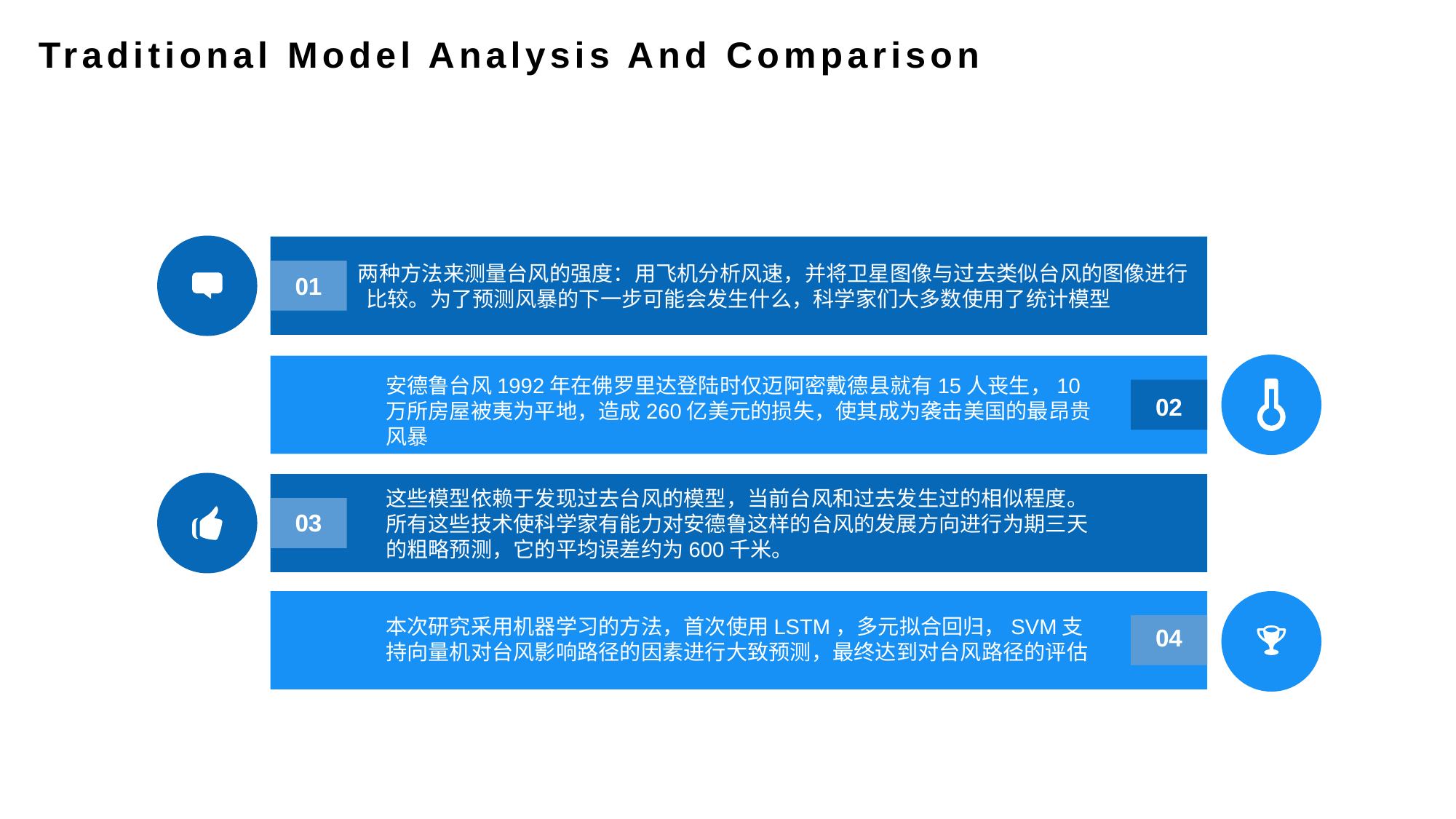

Traditional Model Analysis And Comparison

科          两种方法来测量台风的强度：用飞机分析风速，并将卫星图像与过去类似台风的图像进行比较。为了预测风暴的下一步可能会发生什么，科学家们大多数使用了统计模型

01

安德鲁台风1992年在佛罗里达登陆时仅迈阿密戴德县就有15人丧生，10万所房屋被夷为平地，造成260亿美元的损失，使其成为袭击美国的最昂贵风暴

02
02

这些模型依赖于发现过去台风的模型，当前台风和过去发生过的相似程度。所有这些技术使科学家有能力对安德鲁这样的台风的发展方向进行为期三天的粗略预测，它的平均误差约为600千米。

03

本次研究采用机器学习的方法，首次使用LSTM，多元拟合回归，SVM支持向量机对台风影响路径的因素进行大致预测，最终达到对台风路径的评估

04